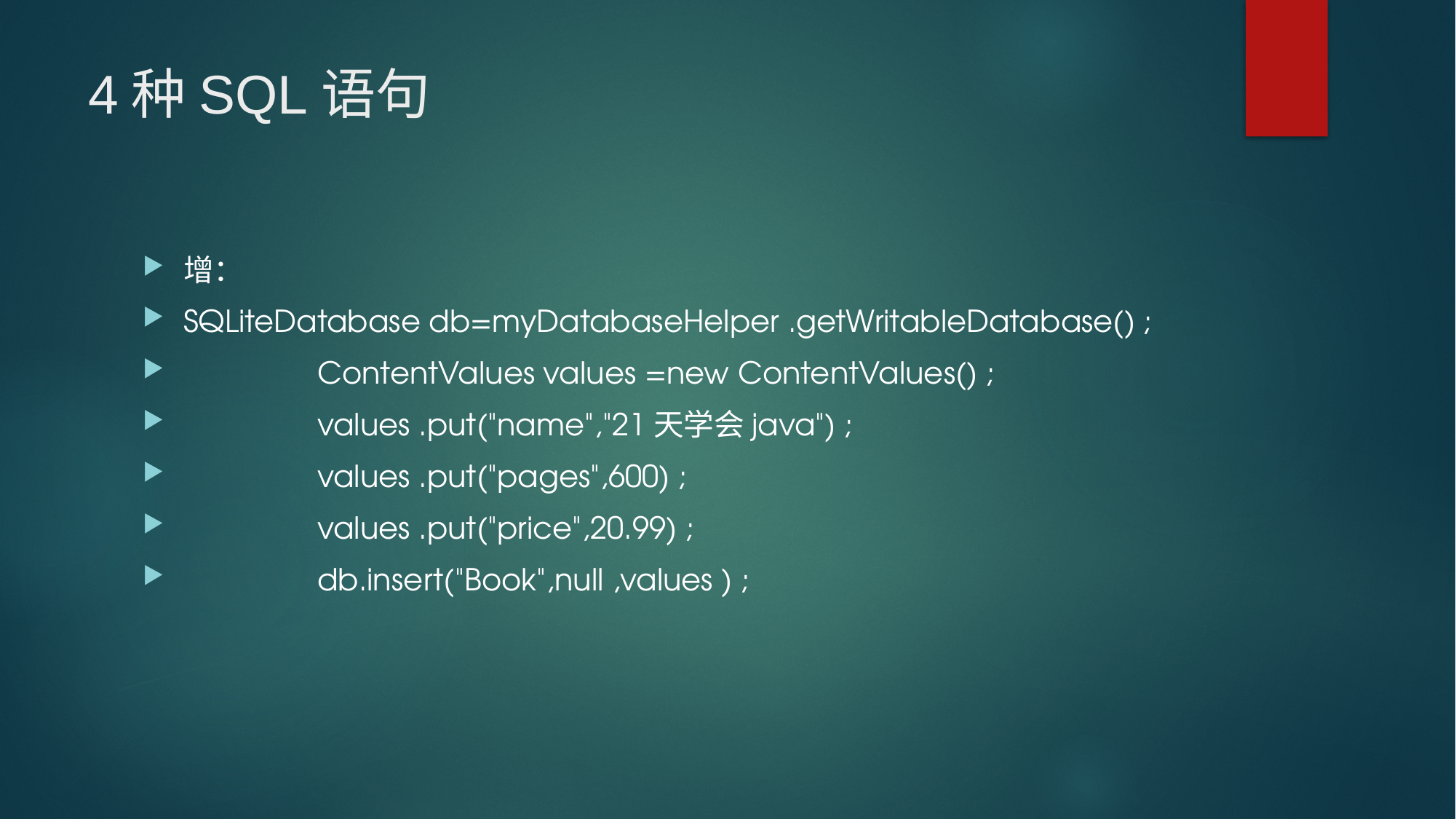

# 4种SQL语句
增：
SQLiteDatabase db=myDatabaseHelper .getWritableDatabase() ;
                ContentValues values =new ContentValues() ;
                values .put("name","21天学会java") ;
                values .put("pages",600) ;
                values .put("price",20.99) ;
                db.insert("Book",null ,values ) ;